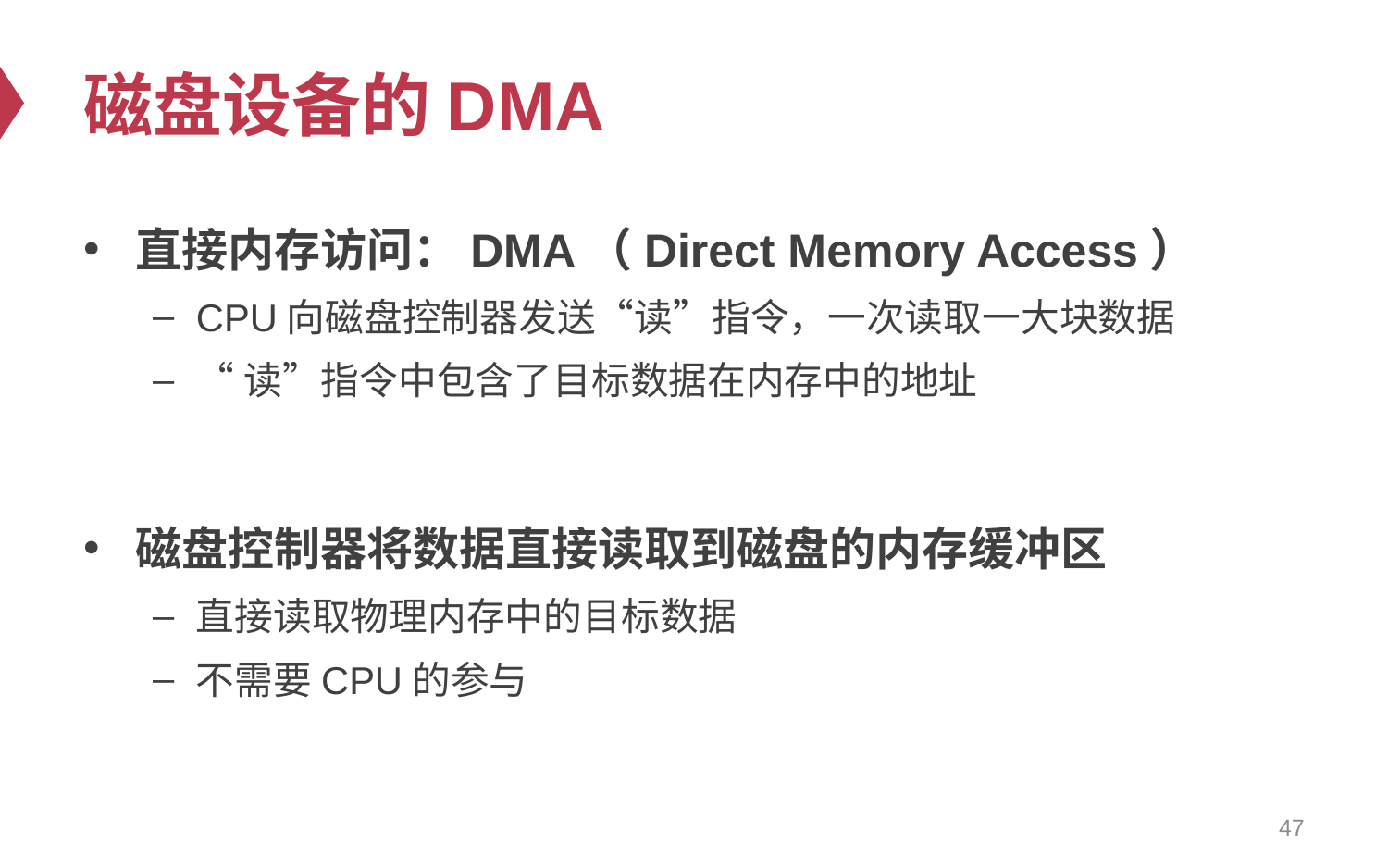

# 磁盘设备的DMA
直接内存访问：DMA（Direct Memory Access）
CPU向磁盘控制器发送“读”指令，一次读取一大块数据
“读”指令中包含了目标数据在内存中的地址

磁盘控制器将数据直接读取到磁盘的内存缓冲区
直接读取物理内存中的目标数据
不需要CPU的参与

47